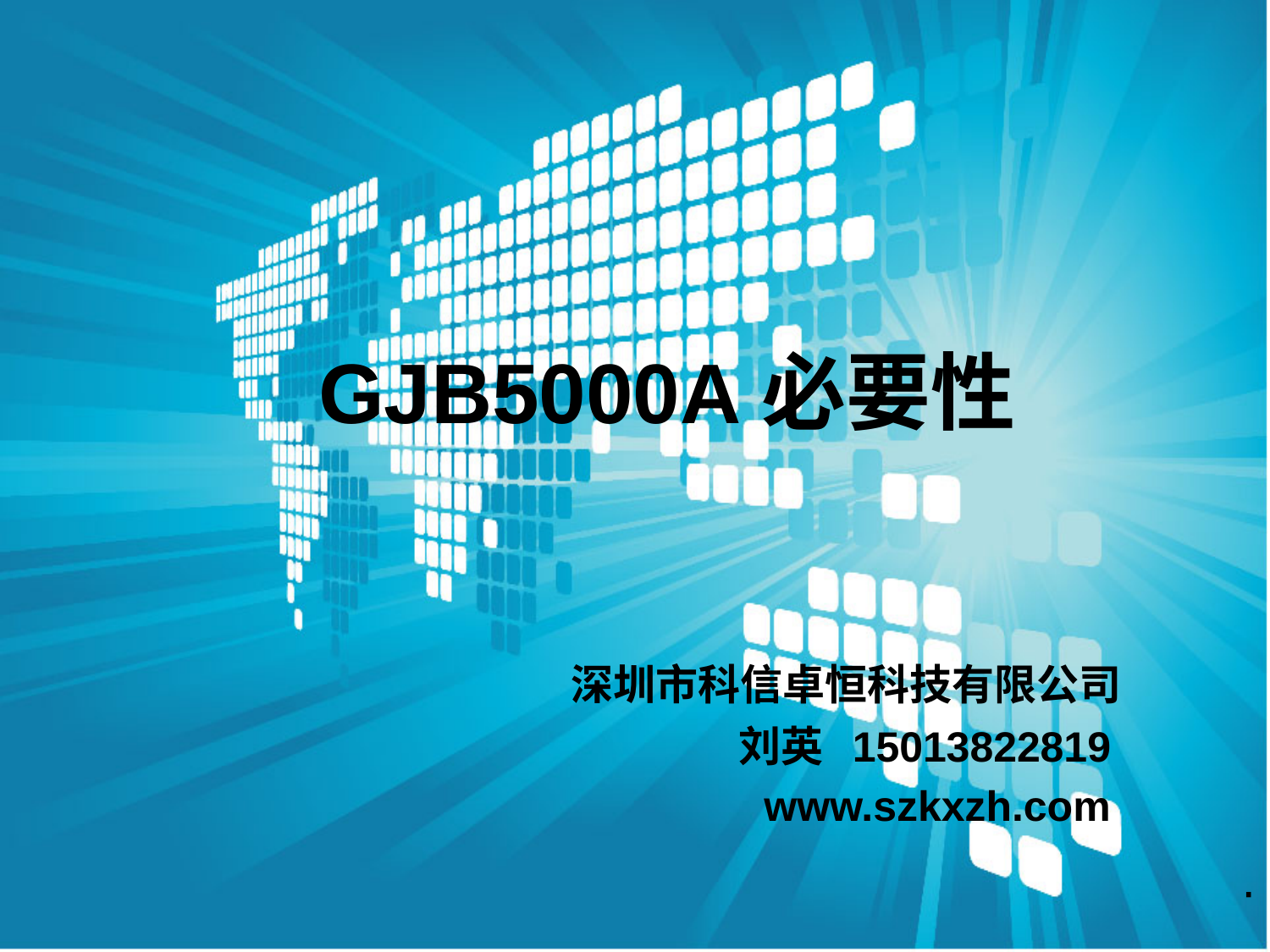

GJB5000A必要性

# 深圳市科信卓恒科技有限公司
刘英  15013822819
www.szkxzh.com
·